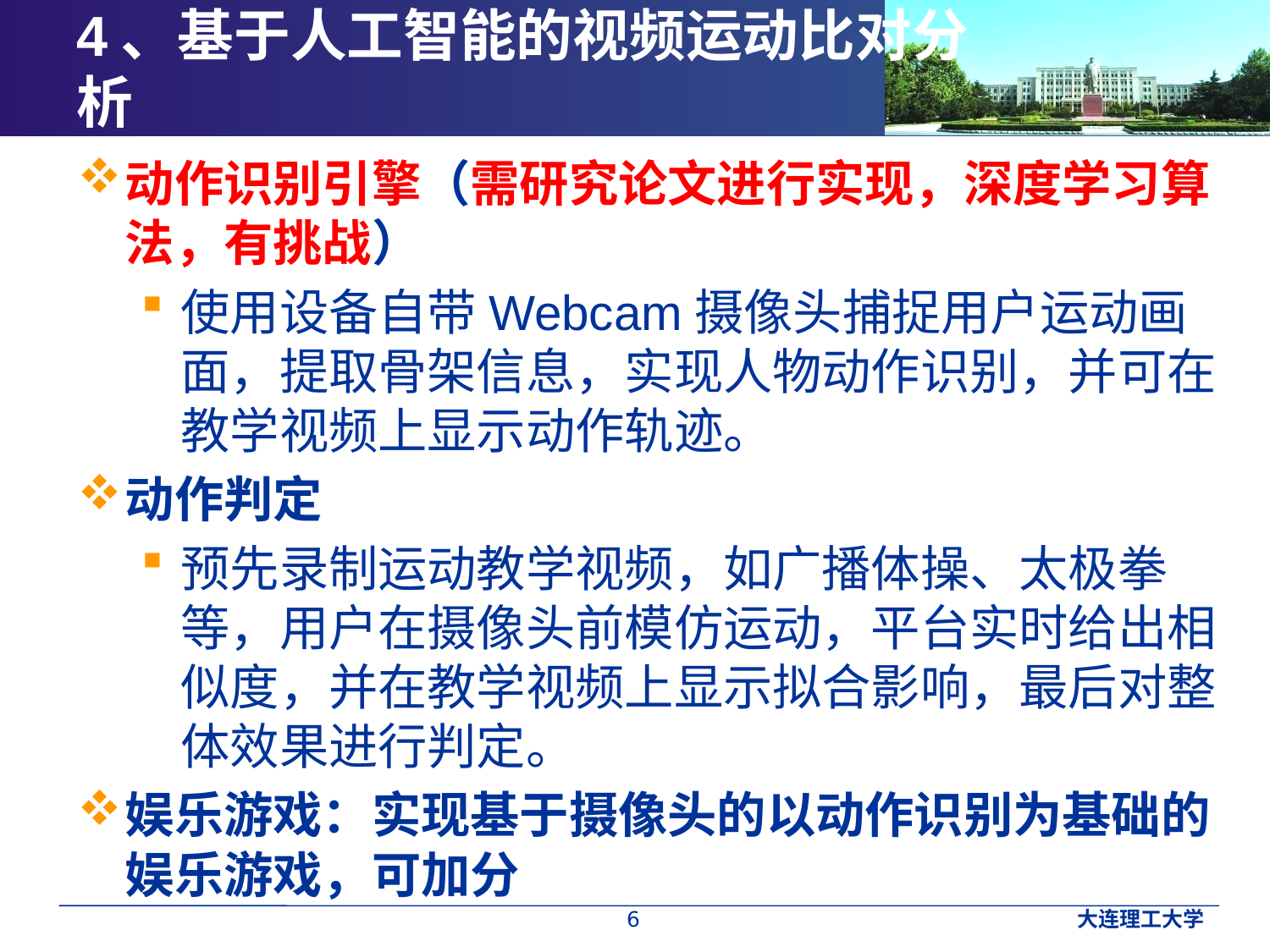

# 4、基于人工智能的视频运动比对分析
动作识别引擎（需研究论文进行实现，深度学习算法，有挑战）
使用设备自带Webcam摄像头捕捉用户运动画面，提取骨架信息，实现人物动作识别，并可在教学视频上显示动作轨迹。
动作判定
预先录制运动教学视频，如广播体操、太极拳等，用户在摄像头前模仿运动，平台实时给出相似度，并在教学视频上显示拟合影响，最后对整体效果进行判定。
娱乐游戏：实现基于摄像头的以动作识别为基础的娱乐游戏，可加分
大连理工大学
6